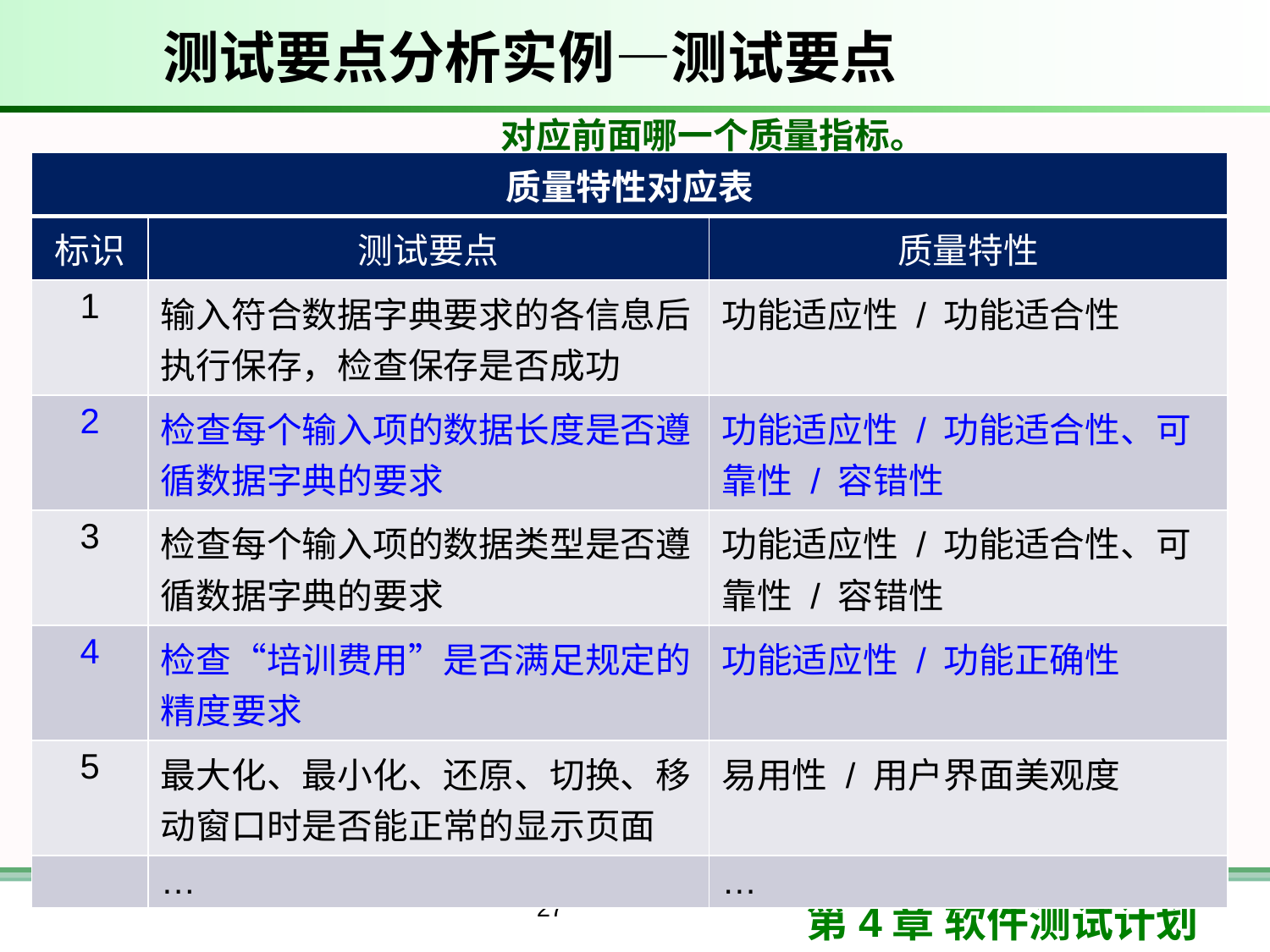

# 测试要点分析实例—测试要点
对应前面哪一个质量指标。
| 质量特性对应表 |  |  |
| --- | --- | --- |
| 标识 | 测试要点 | 质量特性 |
| 1 | 输入符合数据字典要求的各信息后执行保存，检查保存是否成功 | 功能适应性 / 功能适合性 |
| 2 | 检查每个输入项的数据长度是否遵循数据字典的要求 | 功能适应性 / 功能适合性、可靠性 / 容错性 |
| 3 | 检查每个输入项的数据类型是否遵循数据字典的要求 | 功能适应性 / 功能适合性、可靠性 / 容错性 |
| 4 | 检查“培训费用”是否满足规定的精度要求 | 功能适应性 / 功能正确性 |
| 5 | 最大化、最小化、还原、切换、移动窗口时是否能正常的显示页面 | 易用性 / 用户界面美观度 |
|  | … | … |
27